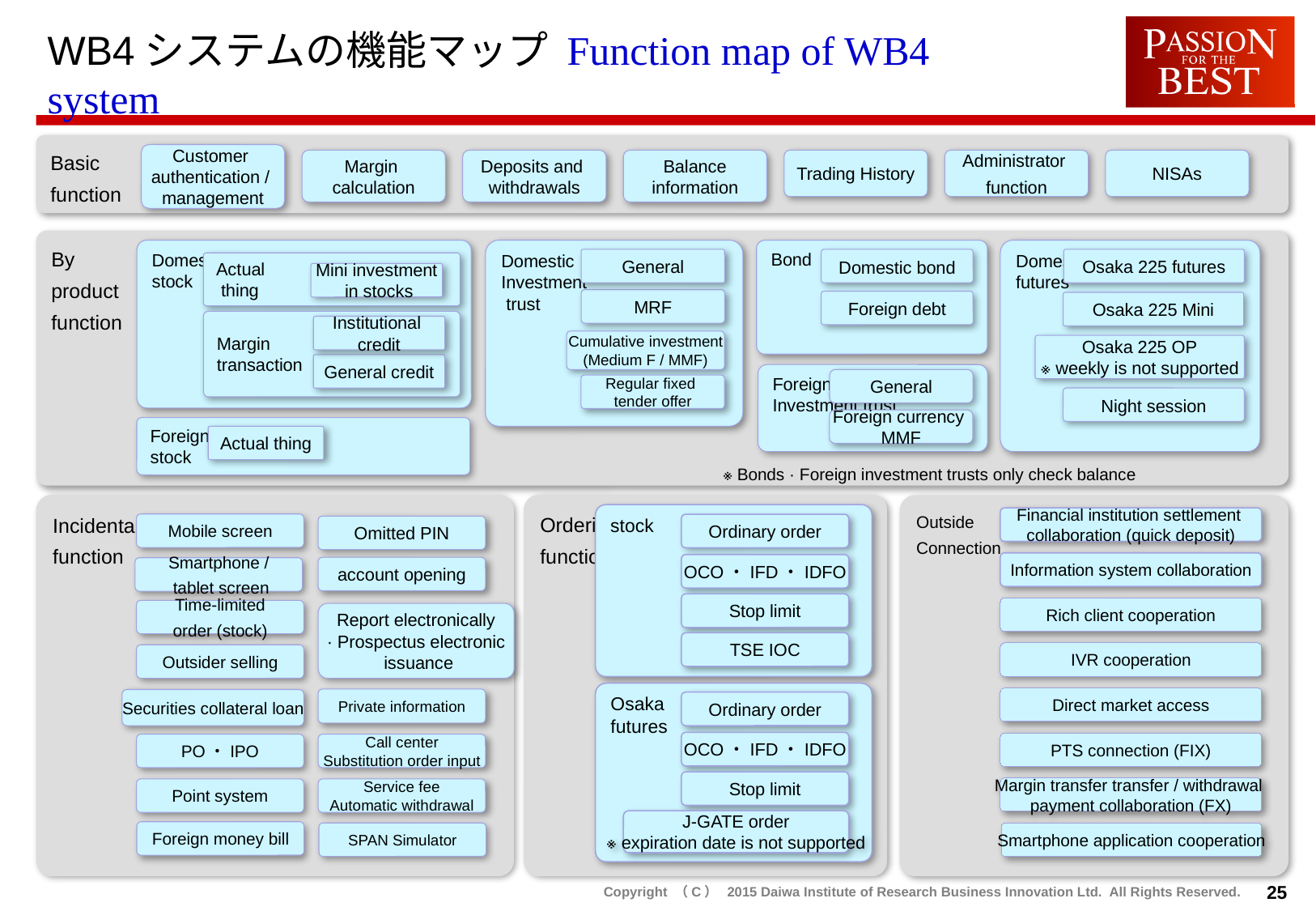

WB4システムの機能マップ Function map of WB4 system
Basic
function
Customer
authentication /
management
Margin
calculation
Deposits and
withdrawals
Balance
information
Trading History
Administrator
function
NISAs
By
product
function
Domestic
stock
Domestic
Investment
 trust
Bond
Domestic
futures
Osaka 225 futures
Domestic bond
General
Actual
 thing
Mini investment
 in stocks
MRF
Foreign debt
Osaka 225 Mini
Margin
transaction
Institutional
credit
Cumulative investment
(Medium F / MMF)
Osaka 225 OP
※ weekly is not supported
General credit
Foreign countries
Investment trust
General
Regular fixed
tender offer
Night session
Foreign currency
MMF
Foreign countries
stock
Actual thing
※ Bonds · Foreign investment trusts only check balance
Incidental
function
Ordering
function
Outside
Connection
stock
Financial institution settlement
collaboration (quick deposit)
Mobile screen
Ordinary order
Omitted PIN
Information system collaboration
OCO・IFD・IDFO
account opening
Smartphone /
 tablet screen
Stop limit
Rich client cooperation
Time-limited
order (stock)
Report electronically
· Prospectus electronic
 issuance
TSE IOC
IVR cooperation
Outsider selling
Osaka
futures
Direct market access
Private information
Securities collateral loan
Ordinary order
OCO・IFD・IDFO
PTS connection (FIX)
PO・IPO
Call center
Substitution order input
Stop limit
Margin transfer transfer / withdrawal
payment collaboration (FX)
Point system
Service fee
Automatic withdrawal
J-GATE order
※ expiration date is not supported
Foreign money bill
SPAN Simulator
Smartphone application cooperation